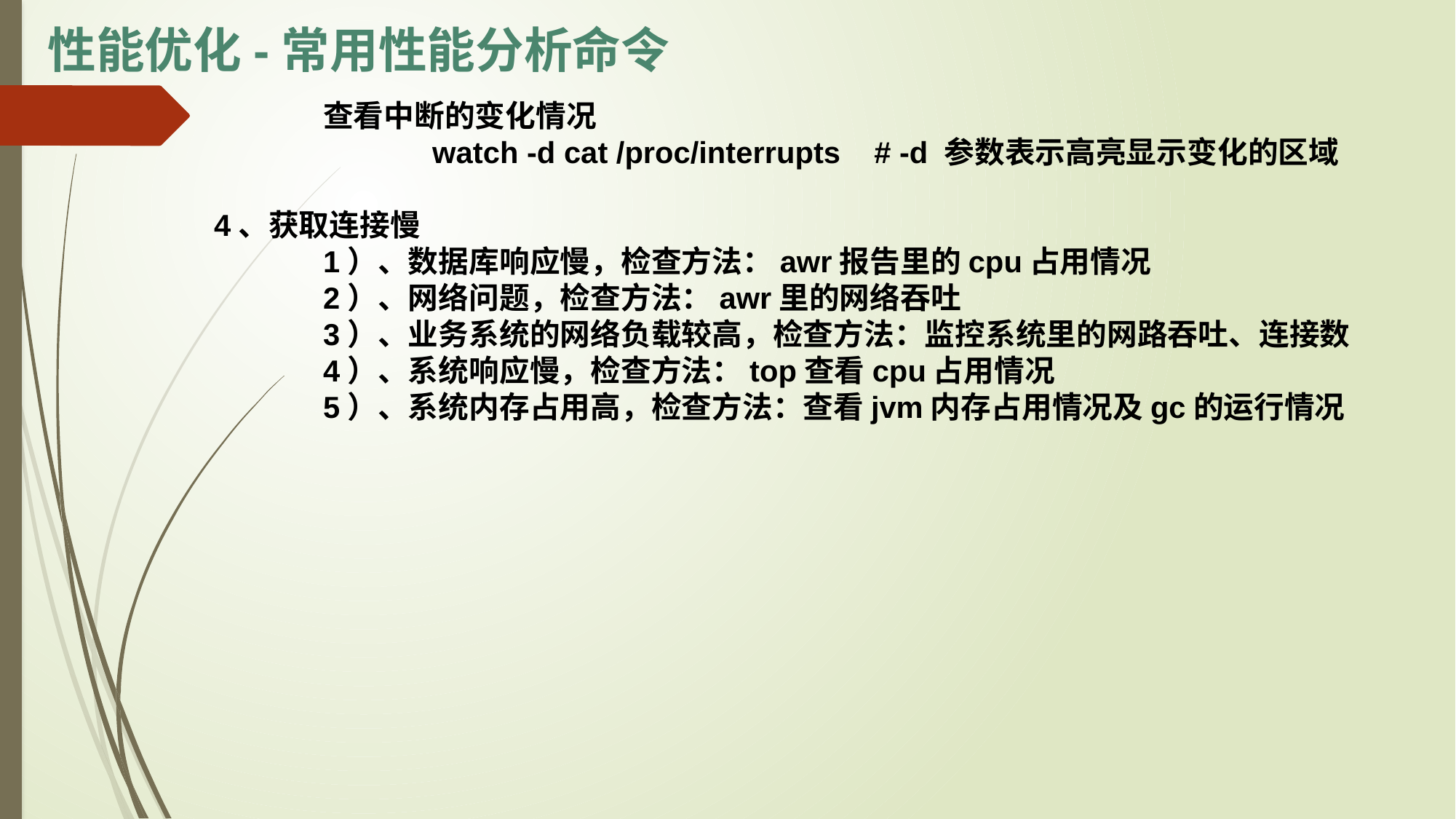

性能优化-常用性能分析命令
	查看中断的变化情况
		watch -d cat /proc/interrupts    # -d 参数表示高亮显示变化的区域

4、获取连接慢
	1）、数据库响应慢，检查方法：awr报告里的cpu占用情况
	2）、网络问题，检查方法：awr里的网络吞吐
	3）、业务系统的网络负载较高，检查方法：监控系统里的网路吞吐、连接数
	4）、系统响应慢，检查方法：top查看cpu占用情况
	5）、系统内存占用高，检查方法：查看jvm内存占用情况及gc的运行情况